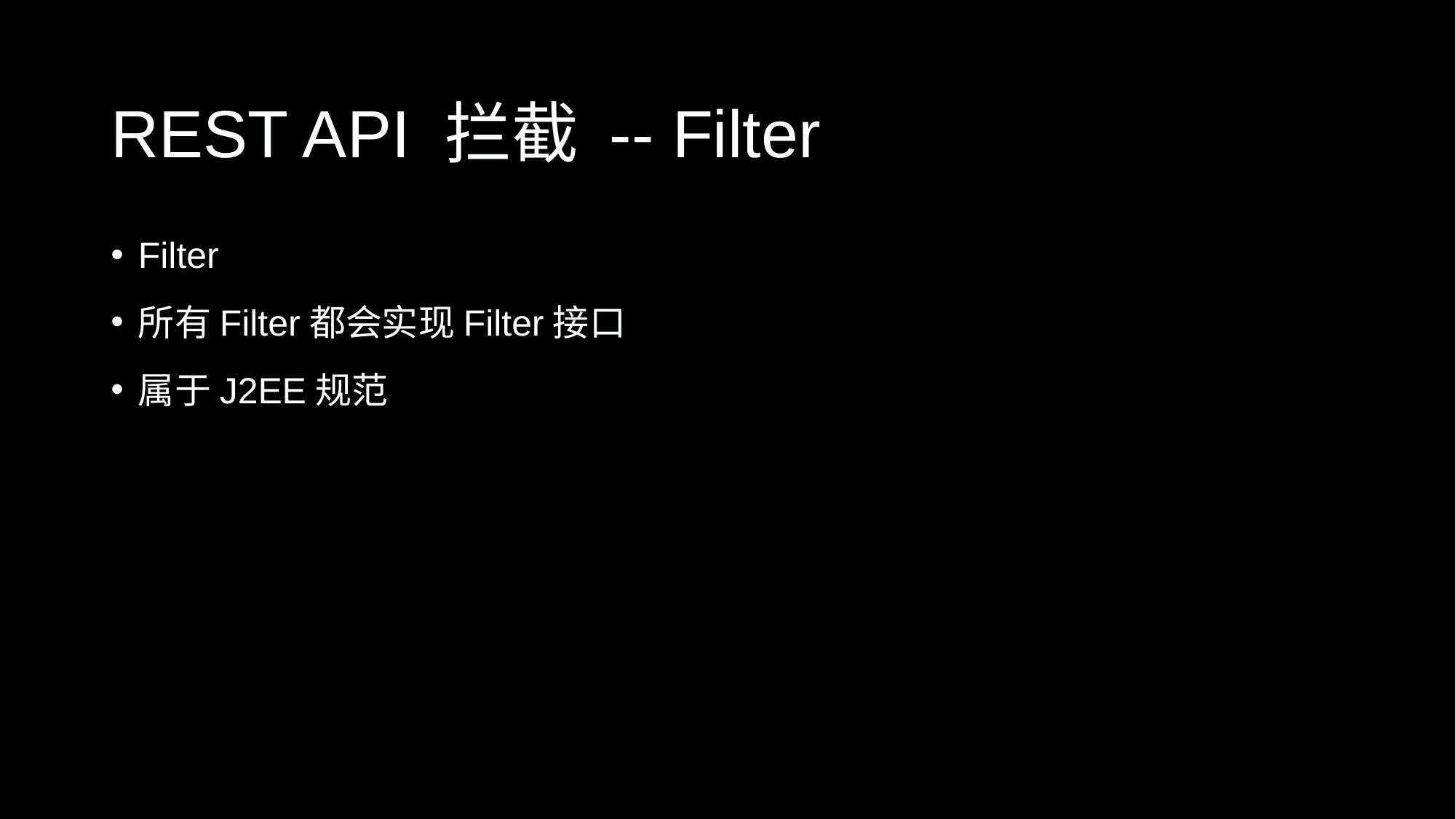

# REST API 拦截 -- Filter
Filter
所有Filter都会实现Filter接口
属于J2EE规范